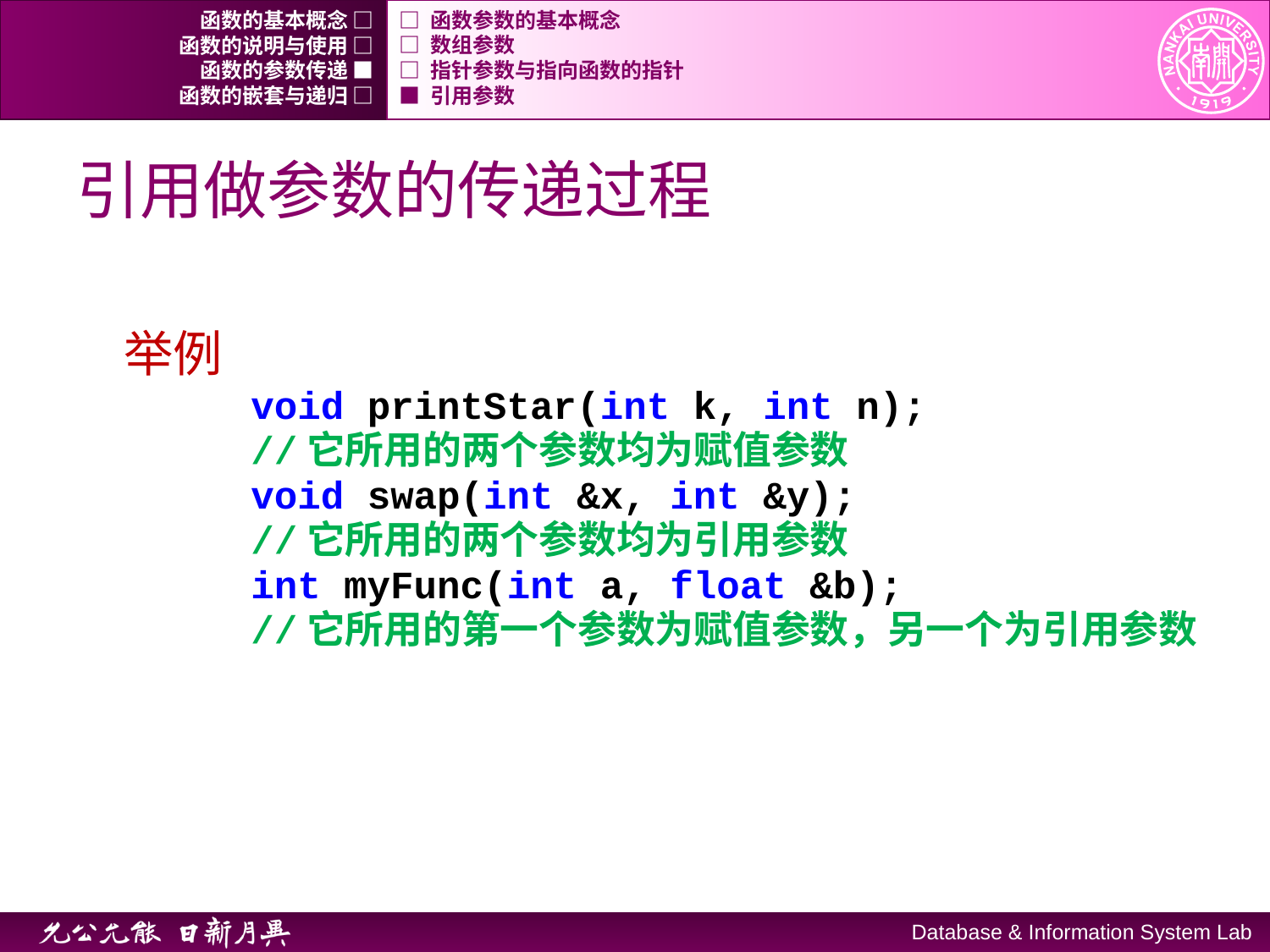

函数的基本概念 □
□ 函数参数的基本概念
函数的说明与使用 □
□ 数组参数
函数的参数传递 ■
□ 指针参数与指向函数的指针
函数的嵌套与递归 □
■ 引用参数
# 引用做参数的传递过程
举例
		void printStar(int k, int n);
		//它所用的两个参数均为赋值参数
		void swap(int &x, int &y);
		//它所用的两个参数均为引用参数
		int myFunc(int a, float &b);
		//它所用的第一个参数为赋值参数，另一个为引用参数